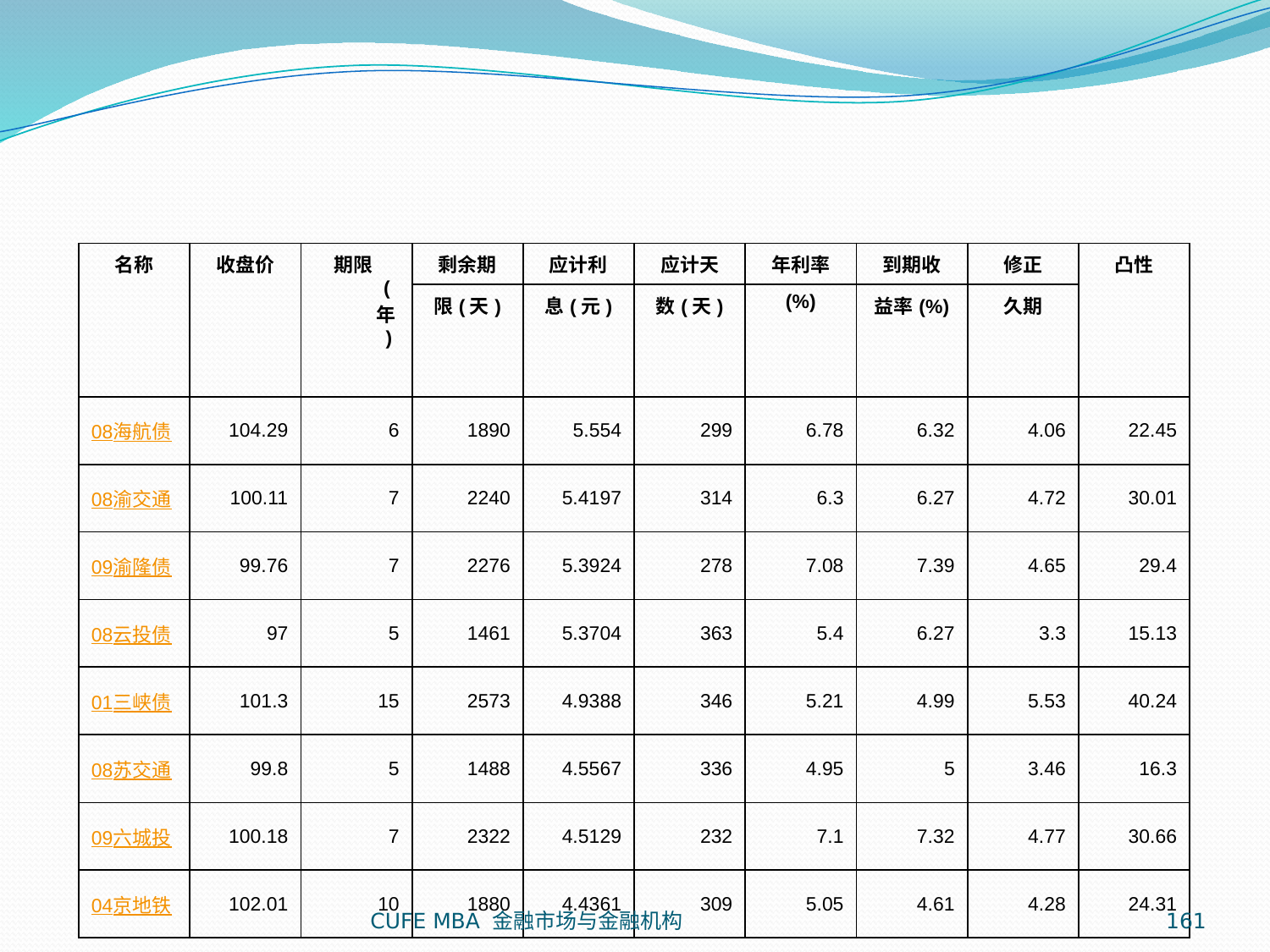

#
| 名称 | 收盘价 | 期限(年) | 剩余期 | 应计利 | 应计天 | 年利率 | 到期收 | 修正 | 凸性 |
| --- | --- | --- | --- | --- | --- | --- | --- | --- | --- |
|  |  |  | 限(天) | 息(元) | 数(天) | (%) | 益率(%) | 久期 |  |
| 08海航债 | 104.29 | 6 | 1890 | 5.554 | 299 | 6.78 | 6.32 | 4.06 | 22.45 |
| 08渝交通 | 100.11 | 7 | 2240 | 5.4197 | 314 | 6.3 | 6.27 | 4.72 | 30.01 |
| 09渝隆债 | 99.76 | 7 | 2276 | 5.3924 | 278 | 7.08 | 7.39 | 4.65 | 29.4 |
| 08云投债 | 97 | 5 | 1461 | 5.3704 | 363 | 5.4 | 6.27 | 3.3 | 15.13 |
| 01三峡债 | 101.3 | 15 | 2573 | 4.9388 | 346 | 5.21 | 4.99 | 5.53 | 40.24 |
| 08苏交通 | 99.8 | 5 | 1488 | 4.5567 | 336 | 4.95 | 5 | 3.46 | 16.3 |
| 09六城投 | 100.18 | 7 | 2322 | 4.5129 | 232 | 7.1 | 7.32 | 4.77 | 30.66 |
| 04京地铁 | 102.01 | 10 | 1880 | 4.4361 | 309 | 5.05 | 4.61 | 4.28 | 24.31 |
CUFE MBA 金融市场与金融机构
161